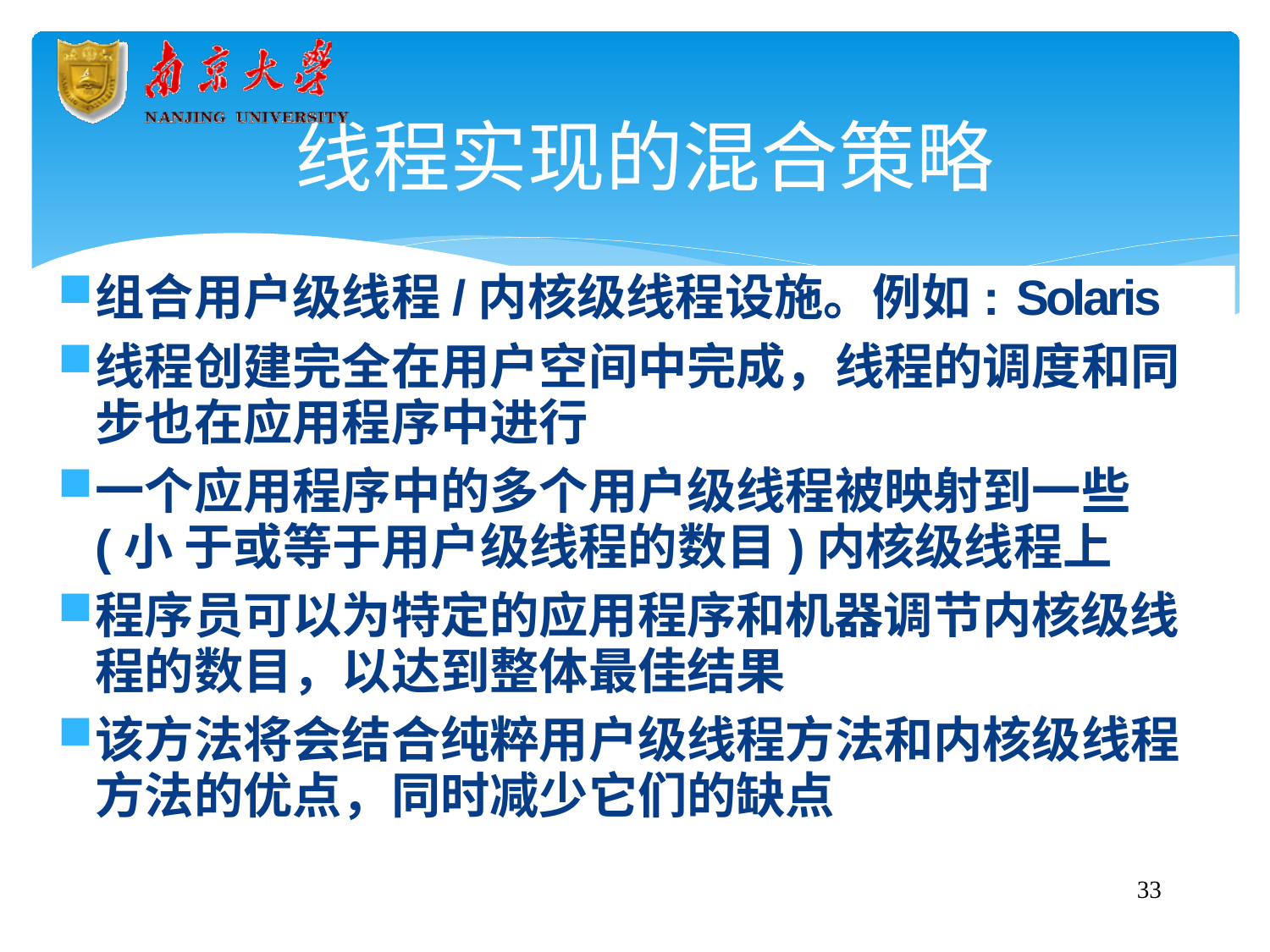

# 线程实现的混合策略
组合用户级线程/内核级线程设施。例如: Solaris
线程创建完全在用户空间中完成，线程的调度和同 步也在应用程序中进行
一个应用程序中的多个用户级线程被映射到一些(小 于或等于用户级线程的数目)内核级线程上
程序员可以为特定的应用程序和机器调节内核级线 程的数目，以达到整体最佳结果
该方法将会结合纯粹用户级线程方法和内核级线程 方法的优点，同时减少它们的缺点

33